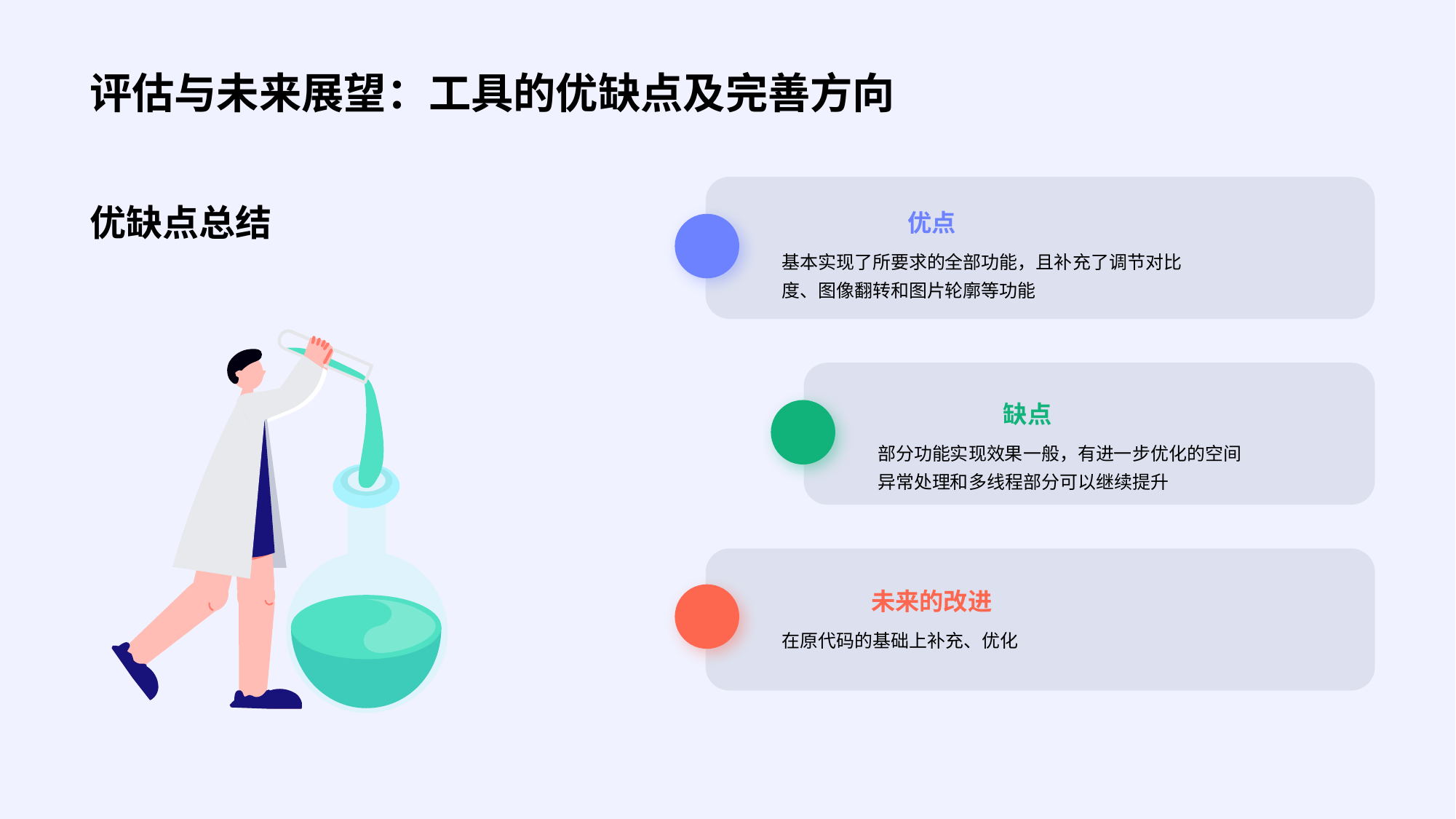

# 评估与未来展望：工具的优缺点及完善方向

优点

基本实现了所要求的全部功能，且补充了调节对比度、图像翻转和图片轮廓等功能
优缺点总结

缺点

部分功能实现效果一般，有进一步优化的空间
异常处理和多线程部分可以继续提升

未来的改进

在原代码的基础上补充、优化